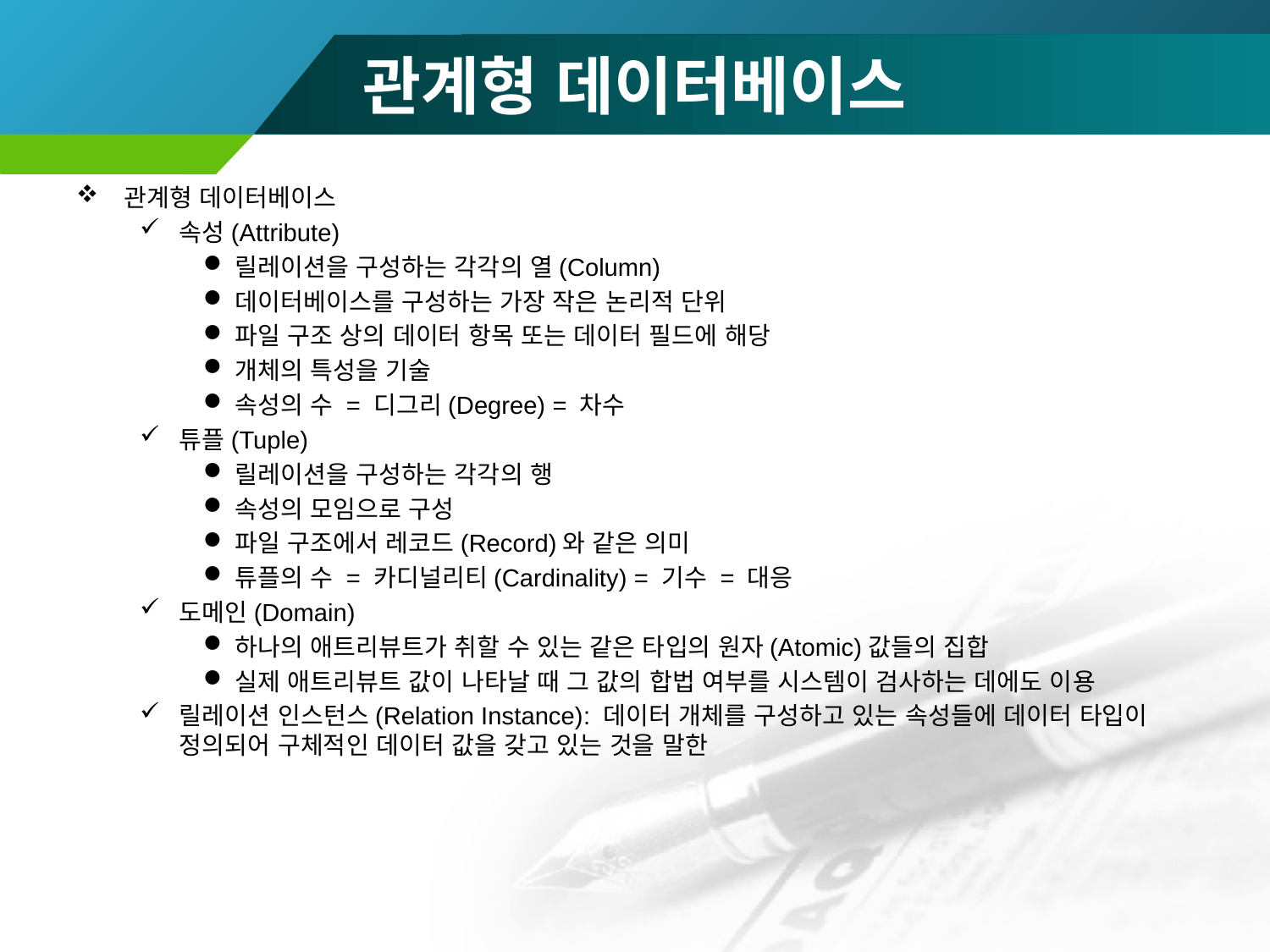

# 관계형 데이터베이스
관계형 데이터베이스
속성(Attribute)
릴레이션을 구성하는 각각의 열(Column)
데이터베이스를 구성하는 가장 작은 논리적 단위
파일 구조 상의 데이터 항목 또는 데이터 필드에 해당
개체의 특성을 기술
속성의 수 = 디그리(Degree) = 차수
튜플(Tuple)
릴레이션을 구성하는 각각의 행
속성의 모임으로 구성
파일 구조에서 레코드(Record)와 같은 의미
튜플의 수 = 카디널리티(Cardinality) = 기수 = 대응
도메인(Domain)
하나의 애트리뷰트가 취할 수 있는 같은 타입의 원자(Atomic)값들의 집합
실제 애트리뷰트 값이 나타날 때 그 값의 합법 여부를 시스템이 검사하는 데에도 이용
릴레이션 인스턴스(Relation Instance): 데이터 개체를 구성하고 있는 속성들에 데이터 타입이 정의되어 구체적인 데이터 값을 갖고 있는 것을 말한